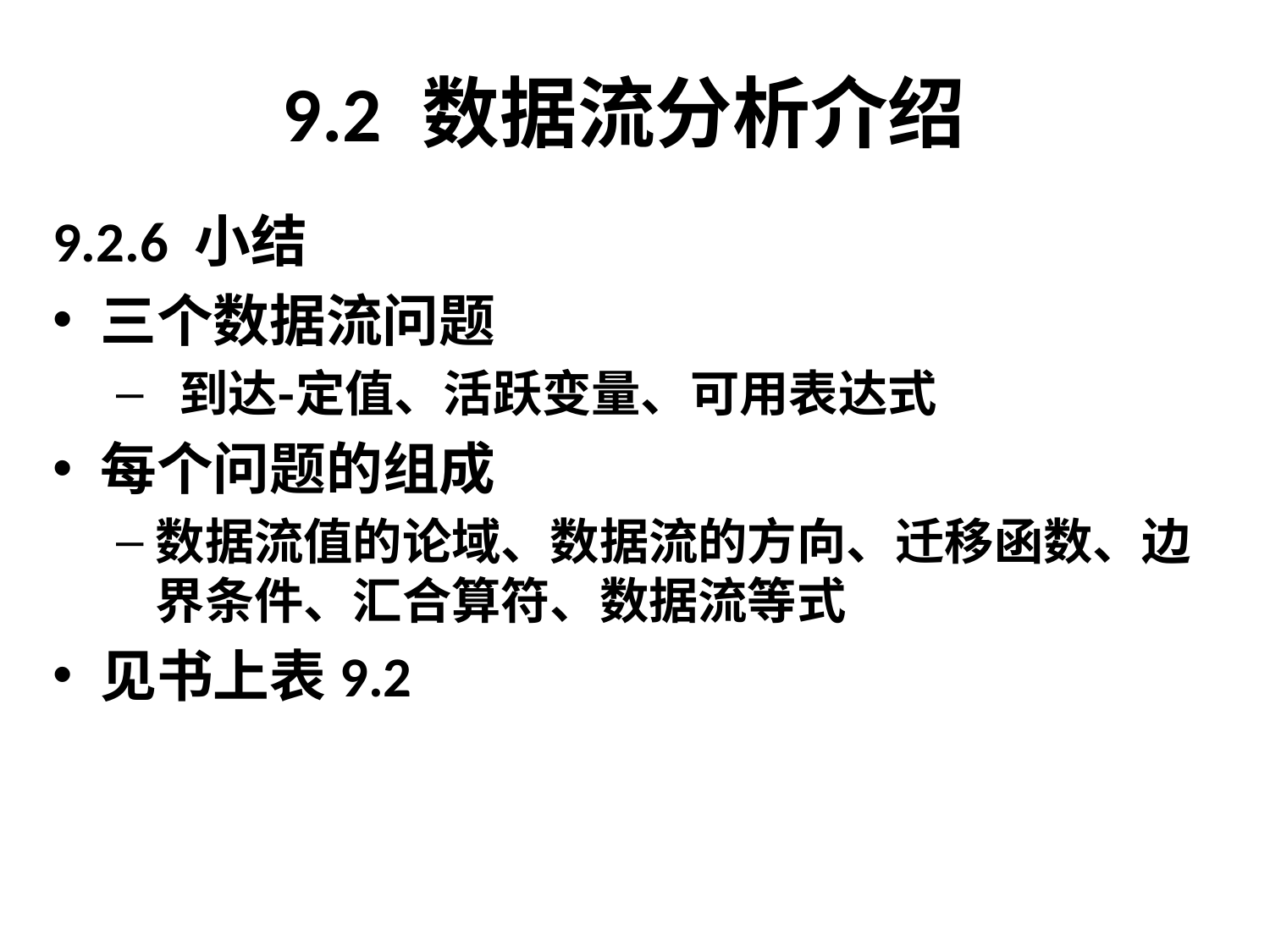

# 9.2 数据流分析介绍
9.2.6 小结
三个数据流问题
 到达‑定值、活跃变量、可用表达式
每个问题的组成
数据流值的论域、数据流的方向、迁移函数、边界条件、汇合算符、数据流等式
见书上表9.2